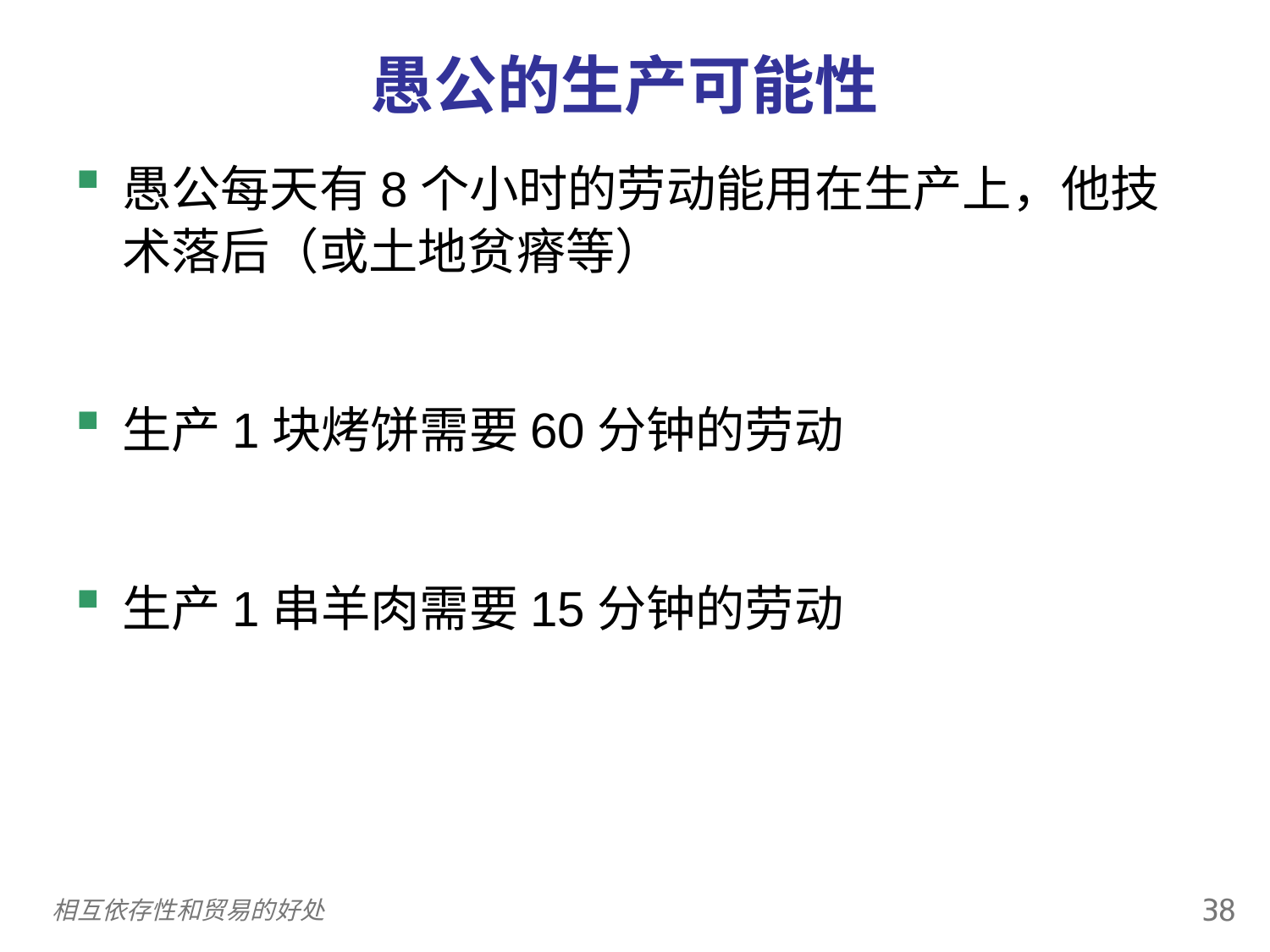

愚公的生产可能性
0
愚公每天有8个小时的劳动能用在生产上，他技术落后（或土地贫瘠等）

生产1块烤饼需要60分钟的劳动

生产1串羊肉需要15分钟的劳动

38
相互依存性和贸易的好处